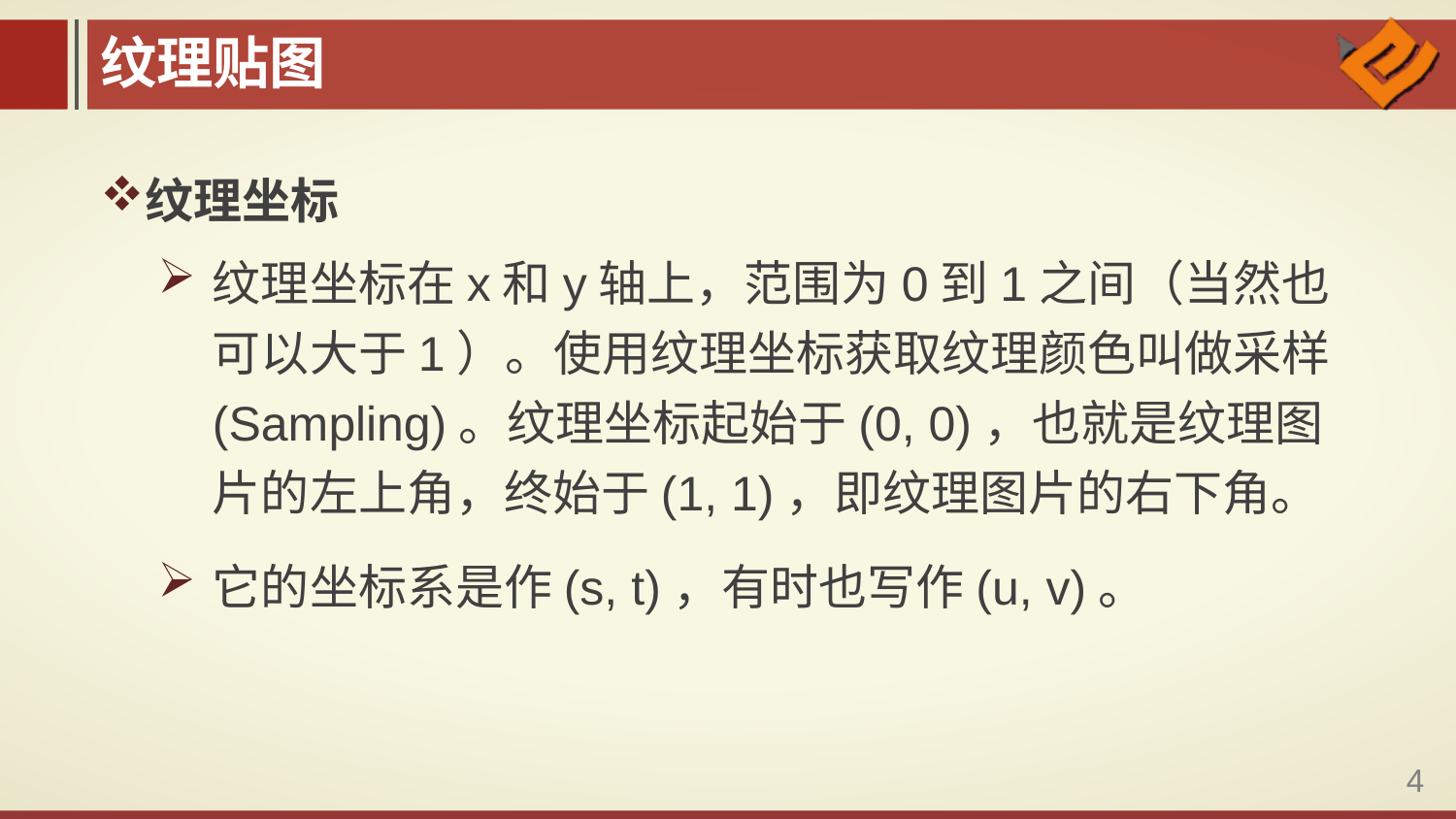

纹理贴图
纹理坐标
纹理坐标在x和y轴上，范围为0到1之间（当然也可以大于1）。使用纹理坐标获取纹理颜色叫做采样(Sampling)。纹理坐标起始于(0, 0)，也就是纹理图片的左上角，终始于(1, 1)，即纹理图片的右下角。
它的坐标系是作(s, t)，有时也写作(u, v)。